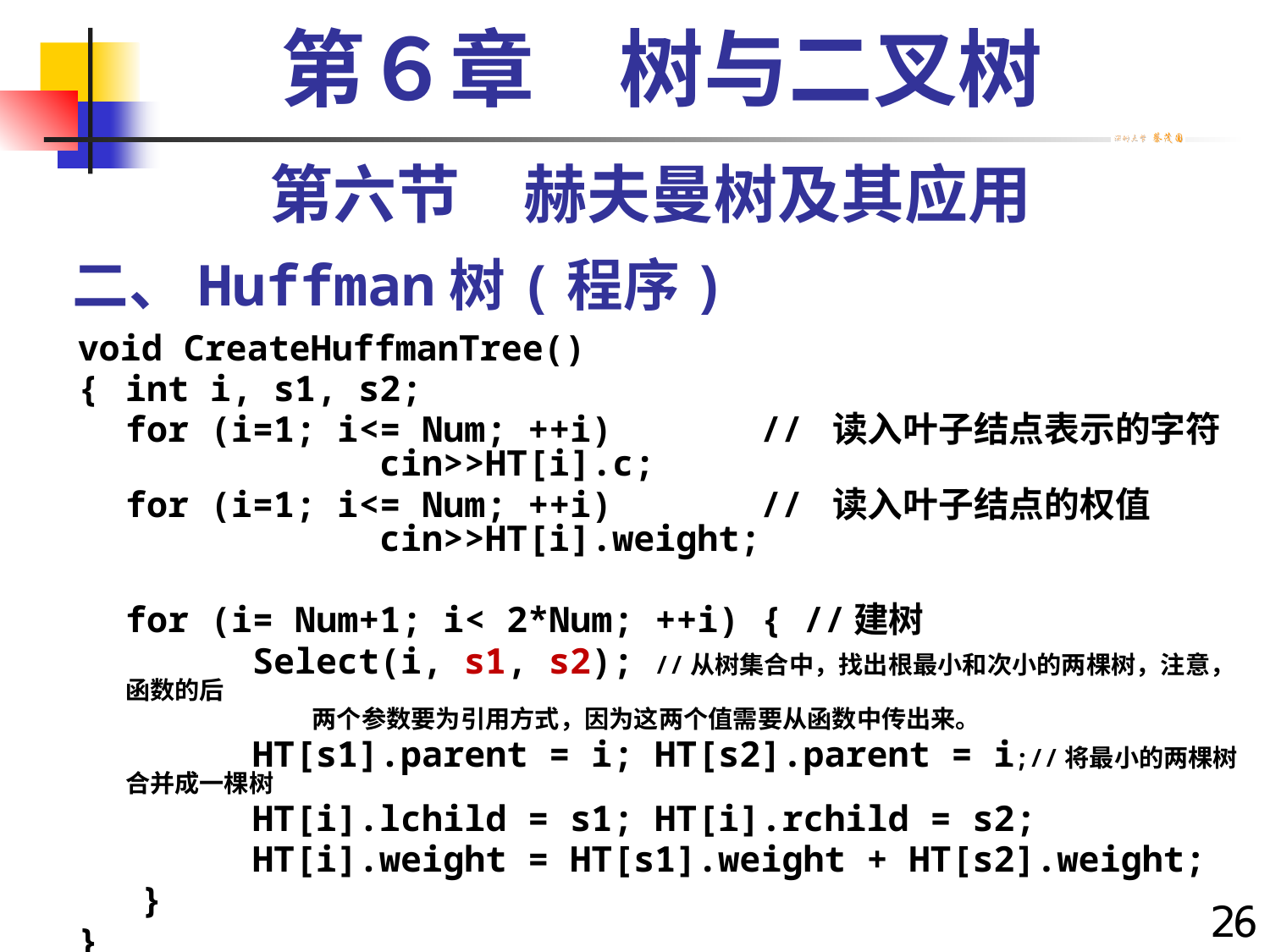

第６章　树与二叉树
第六节　赫夫曼树及其应用
# 二、Huffman树(程序)
void CreateHuffmanTree()
{	int i, s1, s2;
	for (i=1; i<= Num; ++i) 	// 读入叶子结点表示的字符		cin>>HT[i].c;
	for (i=1; i<= Num; ++i) 	// 读入叶子结点的权值		cin>>HT[i].weight;

	for (i= Num+1; i< 2*Num; ++i) { //建树
		Select(i, s1, s2); //从树集合中，找出根最小和次小的两棵树，注意，函数的后
                                        两个参数要为引用方式，因为这两个值需要从函数中传出来。
		HT[s1].parent = i; HT[s2].parent = i;//将最小的两棵树合并成一棵树
		HT[i].lchild = s1; HT[i].rchild = s2;
		HT[i].weight = HT[s1].weight + HT[s2].weight;
   }
}

26